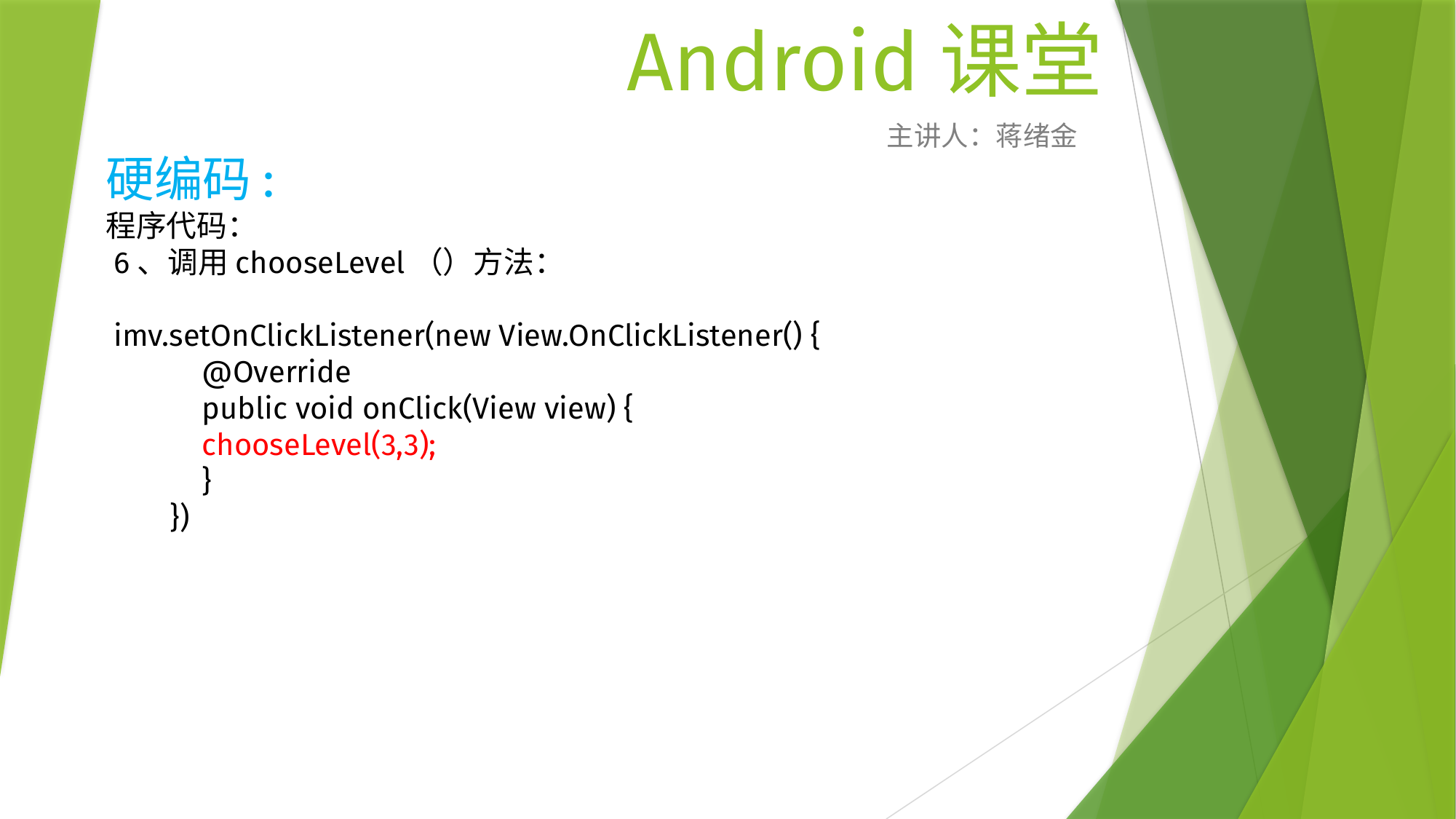

# Android课堂
主讲人：蒋绪金
硬编码:
程序代码：
 6、调用chooseLevel（）方法：

 imv.setOnClickListener(new View.OnClickListener() {
            @Override
            public void onClick(View view) {
            chooseLevel(3,3);
            }
        })